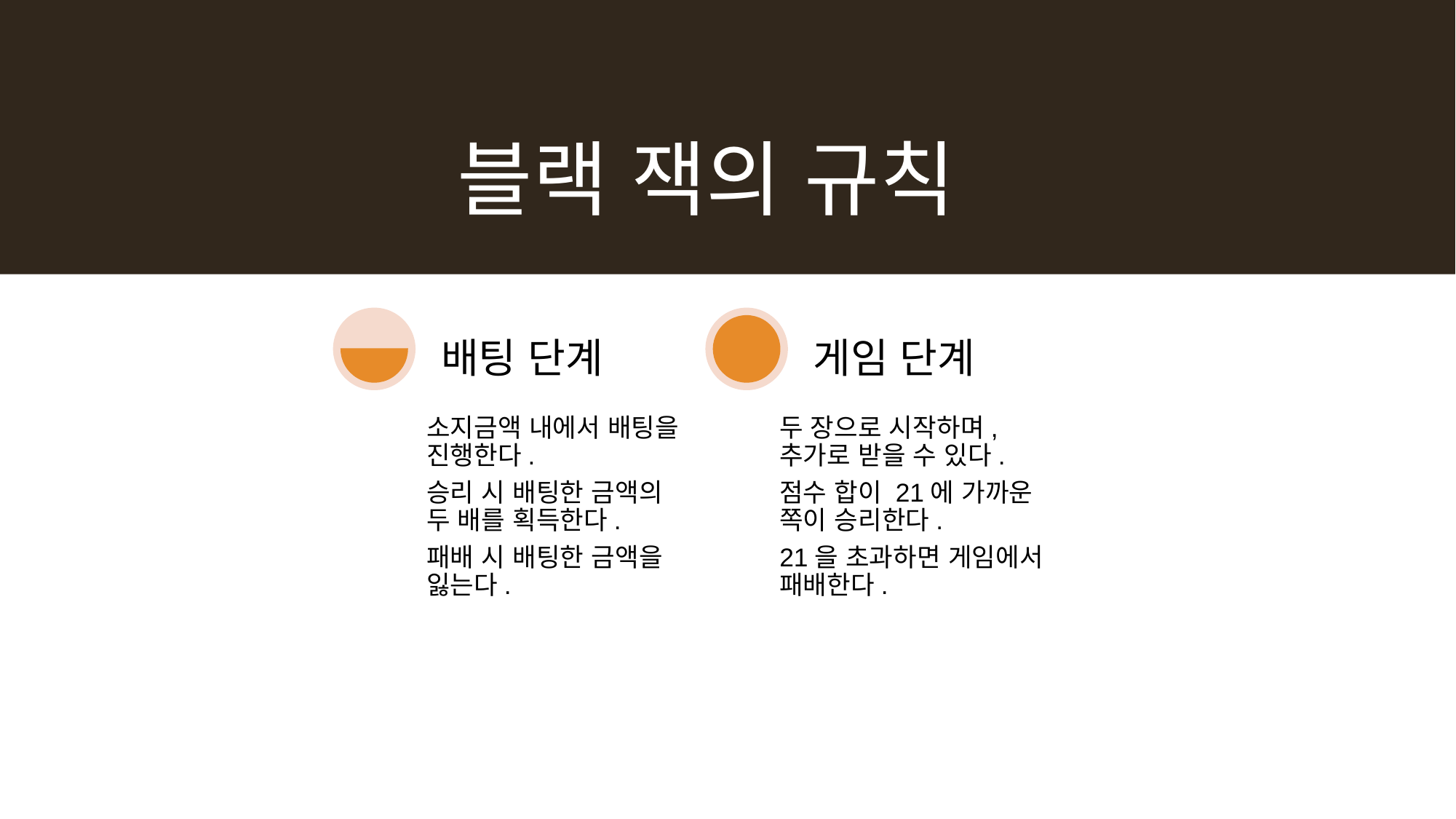

# 블랙 잭의 규칙
소지금액 내에서 배팅을 진행한다.
승리 시 배팅한 금액의 두 배를 획득한다.
패배 시 배팅한 금액을 잃는다.
배팅 단계
두 장으로 시작하며, 추가로 받을 수 있다.
점수 합이 21에 가까운 쪽이 승리한다.
21을 초과하면 게임에서 패배한다.
게임 단계